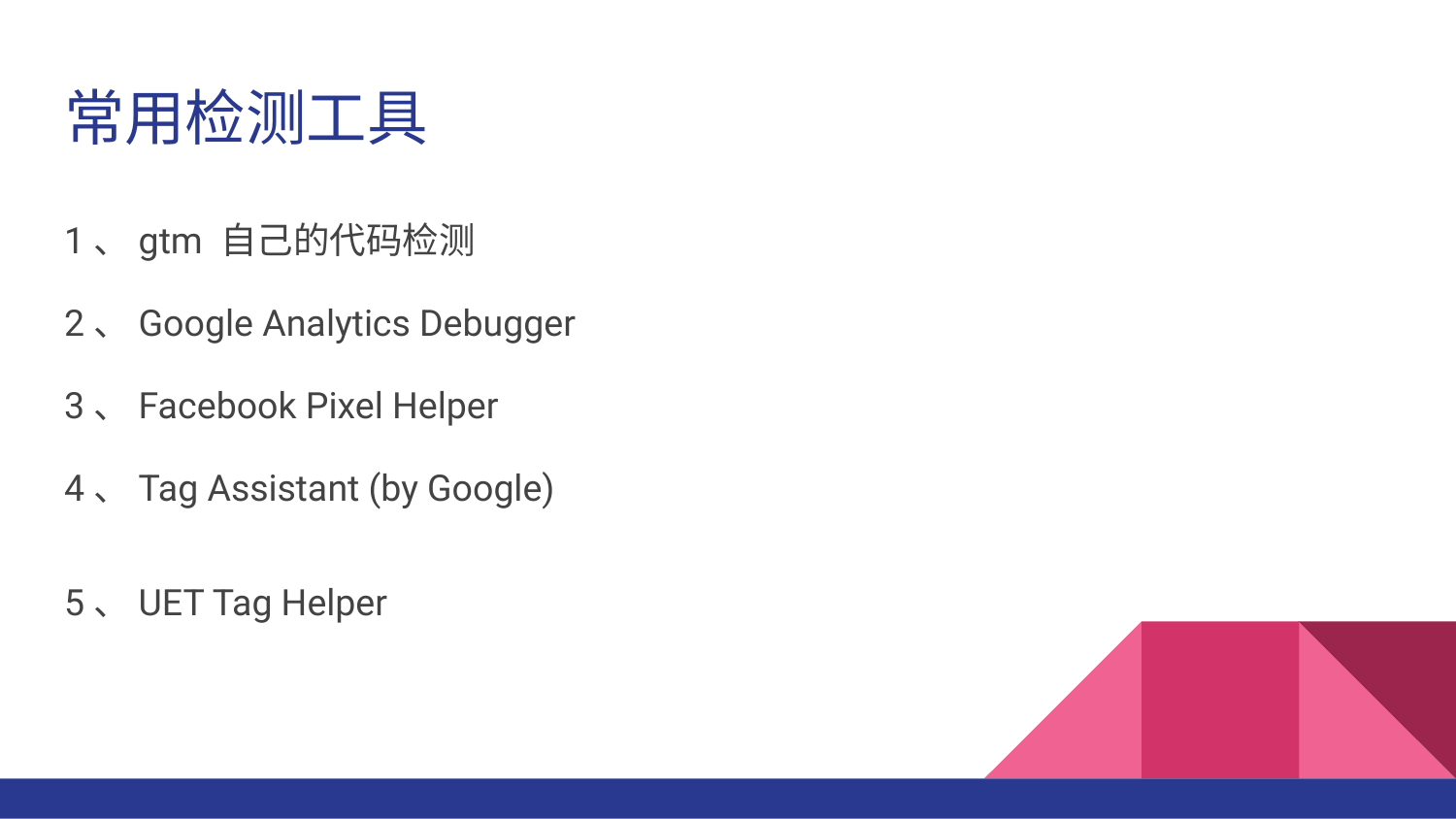

# 常用检测工具
1、gtm 自己的代码检测
2、Google Analytics Debugger
3、Facebook Pixel Helper
4、Tag Assistant (by Google)
5、UET Tag Helper